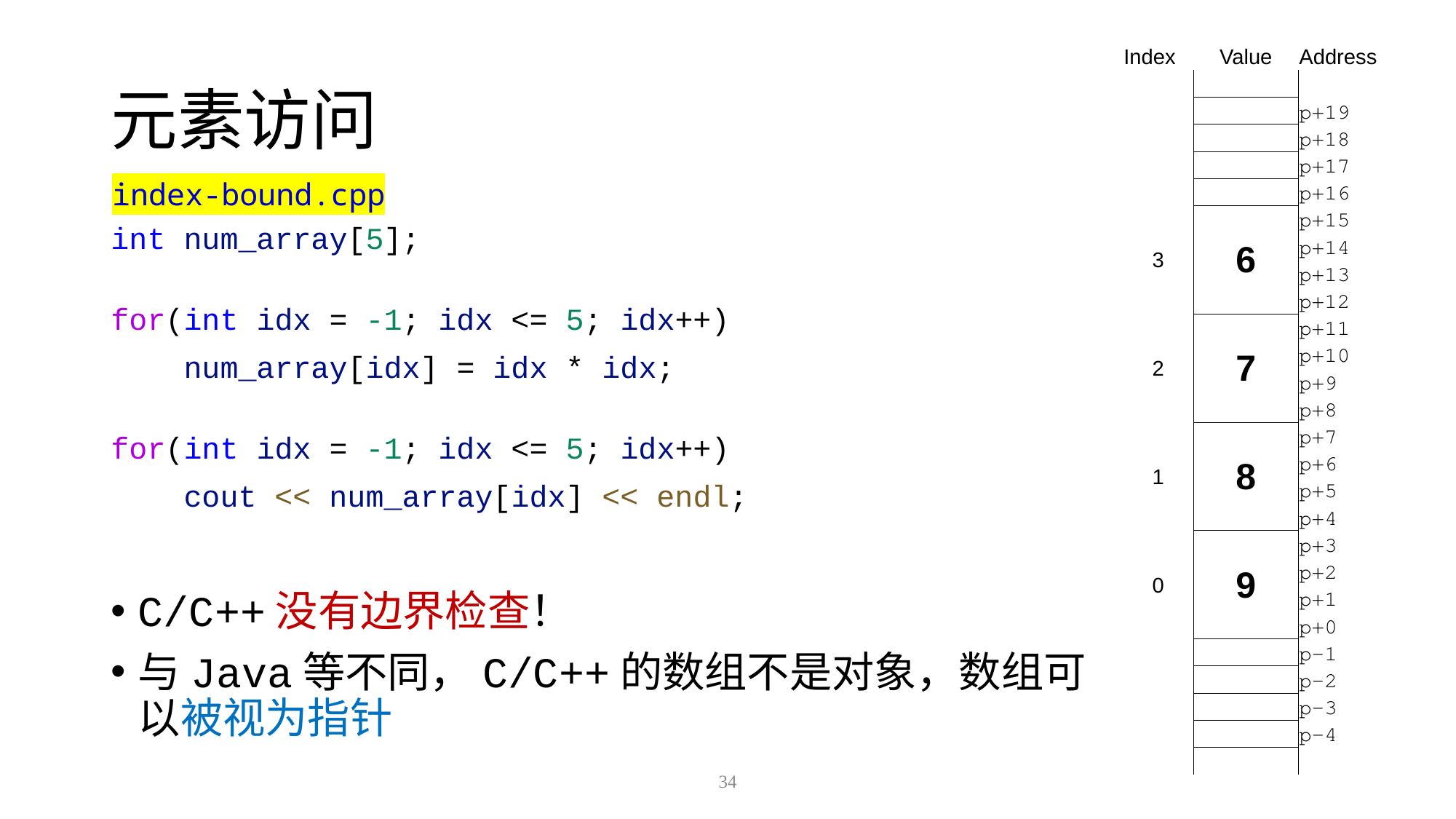

| Index | Value | Address |
| --- | --- | --- |
|  |  |  |
|  |  | p+19 |
|  |  | p+18 |
|  |  | p+17 |
|  |  | p+16 |
| 3 | 6 | p+15 |
|  |  | p+14 |
|  |  | p+13 |
|  |  | p+12 |
| 2 | 7 | p+11 |
|  |  | p+10 |
|  |  | p+9 |
|  |  | p+8 |
| 1 | 8 | p+7 |
|  |  | p+6 |
|  |  | p+5 |
|  |  | p+4 |
| 0 | 9 | p+3 |
|  |  | p+2 |
|  |  | p+1 |
|  |  | p+0 |
|  |  | p-1 |
|  |  | p-2 |
|  |  | p-3 |
|  |  | p-4 |
|  |  |  |
# 元素访问
index-bound.cpp
int num_array[5];
for(int idx = -1; idx <= 5; idx++)
    num_array[idx] = idx * idx;
for(int idx = -1; idx <= 5; idx++)
    cout << num_array[idx] << endl;

C/C++没有边界检查！
与Java等不同，C/C++的数组不是对象，数组可以被视为指针
34